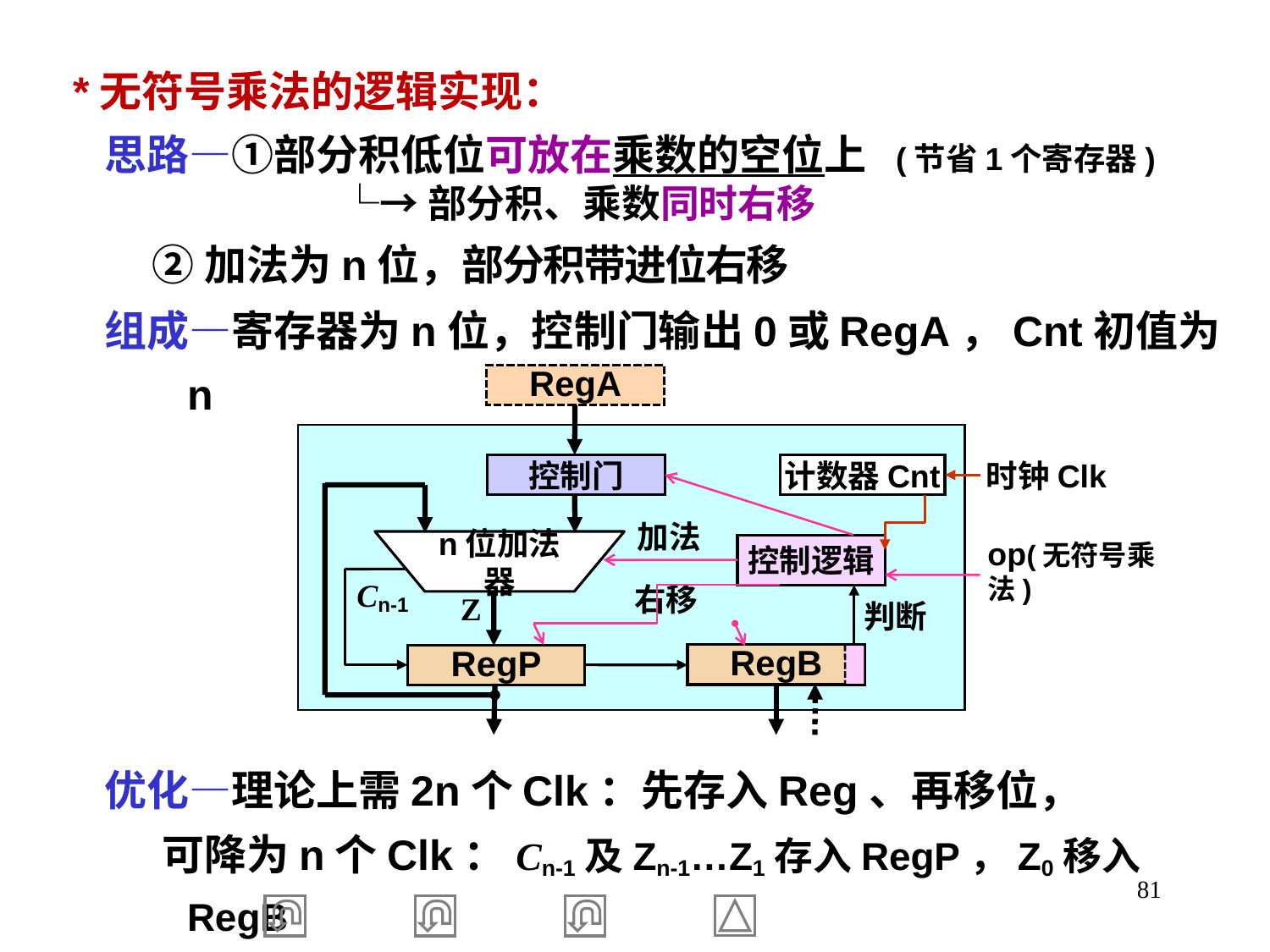

*无符号乘法的逻辑实现：
      思路—①部分积低位可放在乘数的空位上  (节省1个寄存器)
                                   └→部分积、乘数同时右移
            ②加法为n位，部分积带进位右移
      组成—寄存器为n位，控制门输出0或RegA，Cnt初值为n
RegA

时钟Clk
控制门
计数器Cnt

加法
n位加法器
控制逻辑
op(无符号乘法)

Cn-1
右移

Z

判断

RegB
RegP

      优化—理论上需2n个Clk：先存入Reg、再移位，
            可降为n个Clk：Cn-1及Zn-1…Z1存入RegP，Z0移入RegB
81